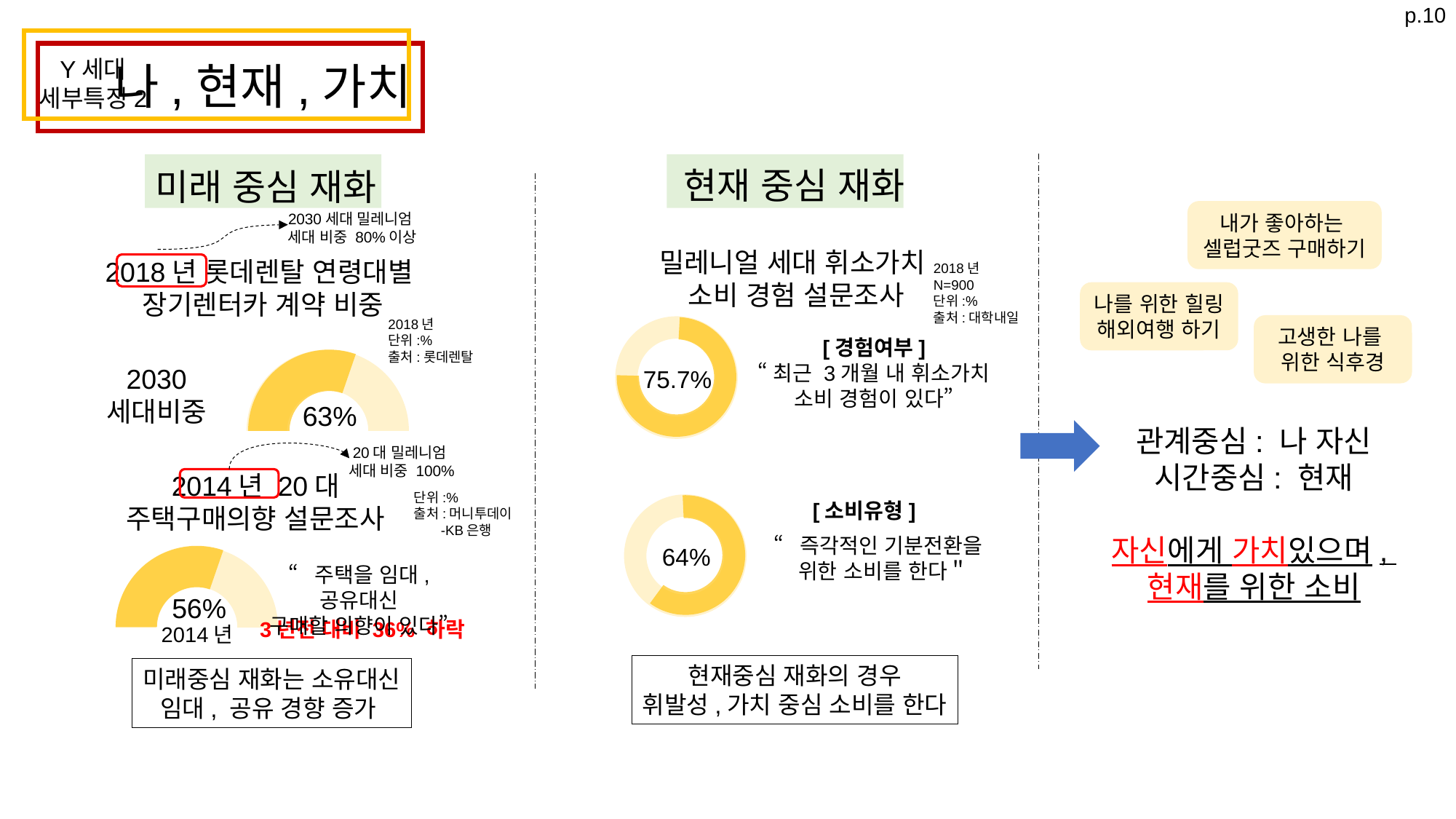

Y세대 기본 정보
Y세대 기본 정보
Y세대
세부특징2
나,현재,가치

현재 중심 재화
미래 중심 재화
내가 좋아하는
셀럽굿즈 구매하기
2030세대 밀레니엄
세대 비중 80%이상
밀레니얼 세대 휘소가치
소비 경험 설문조사

2018년 롯데렌탈 연령대별
장기렌터카 계약 비중

2018년
N=900
단위:%
출처:대학내일
나를 위한 힐링 해외여행 하기
2018년
단위:%
출처:롯데렌탈
고생한 나를
위한 식후경

[경험여부]
“최근 3개월 내 휘소가치
소비 경험이 있다”

세대
1981-1996
2030
세대비중
75.7%

관계중심: 나 자신
시간중심: 현재

자신에게 가치있으며,
현재를 위한 소비

63%

20대 밀레니엄
세대 비중 100%
 2014년 20대
주택구매의향 설문조사

단위:%
출처:머니투데이
       -KB은행
[소비유형]

“즉각적인 기분전환을
 위한 소비를 한다＂
64%

56%
“주택을 임대, 공유대신
구매할 의향이 있다”
3년전 대비 36% 하락
2014년
현재중심 재화의 경우
휘발성,가치 중심 소비를 한다
미래중심 재화는 소유대신
임대, 공유 경향 증가